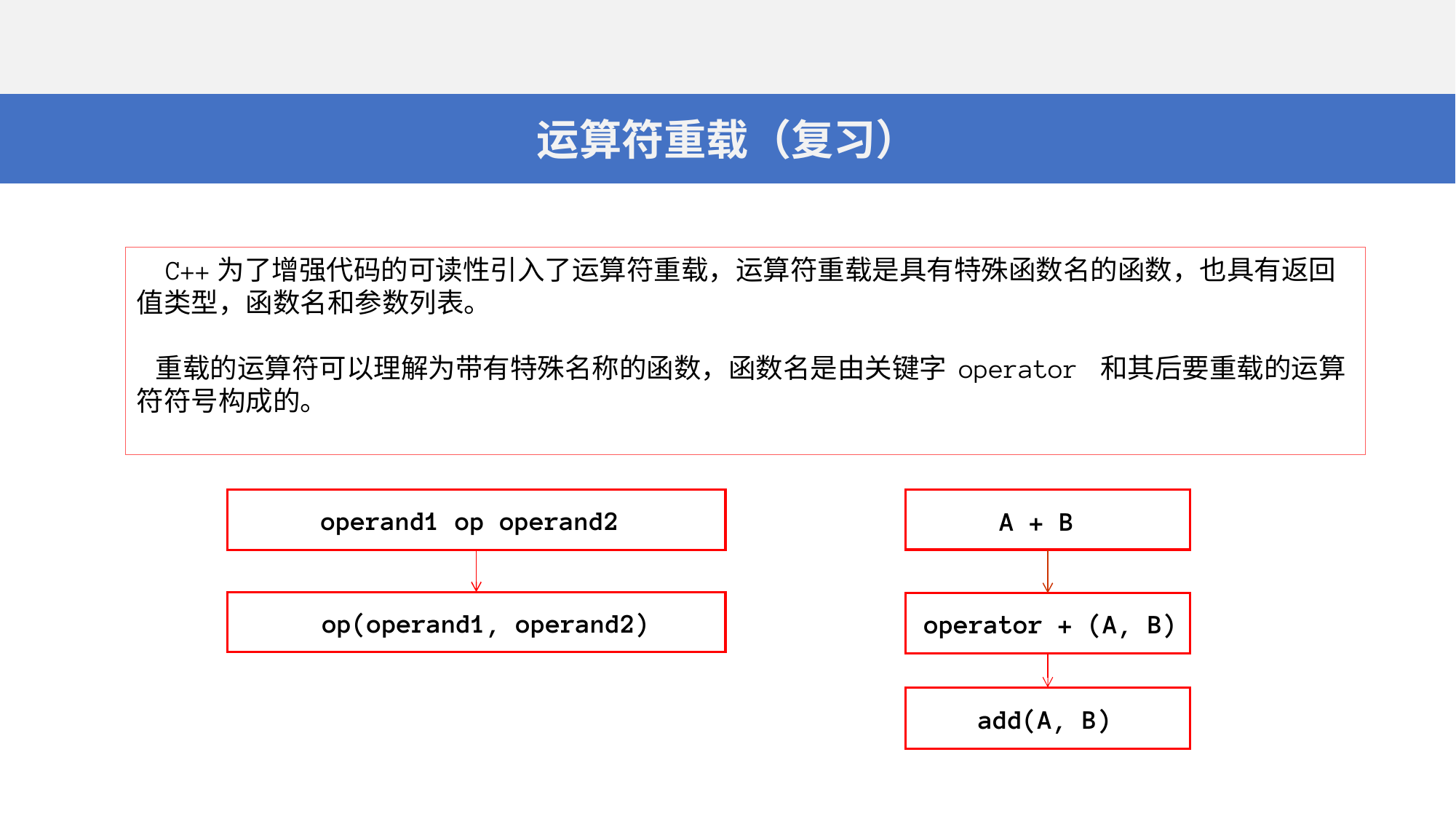

运算符重载（复习）
1.1 研究背景
  C++为了增强代码的可读性引入了运算符重载，运算符重载是具有特殊函数名的函数，也具有返回值类型，函数名和参数列表。

  重载的运算符可以理解为带有特殊名称的函数，函数名是由关键字 operator 和其后要重载的运算符符号构成的。

operand1 op operand2
A + B

op(operand1, operand2)
operator + (A, B)

add(A, B)